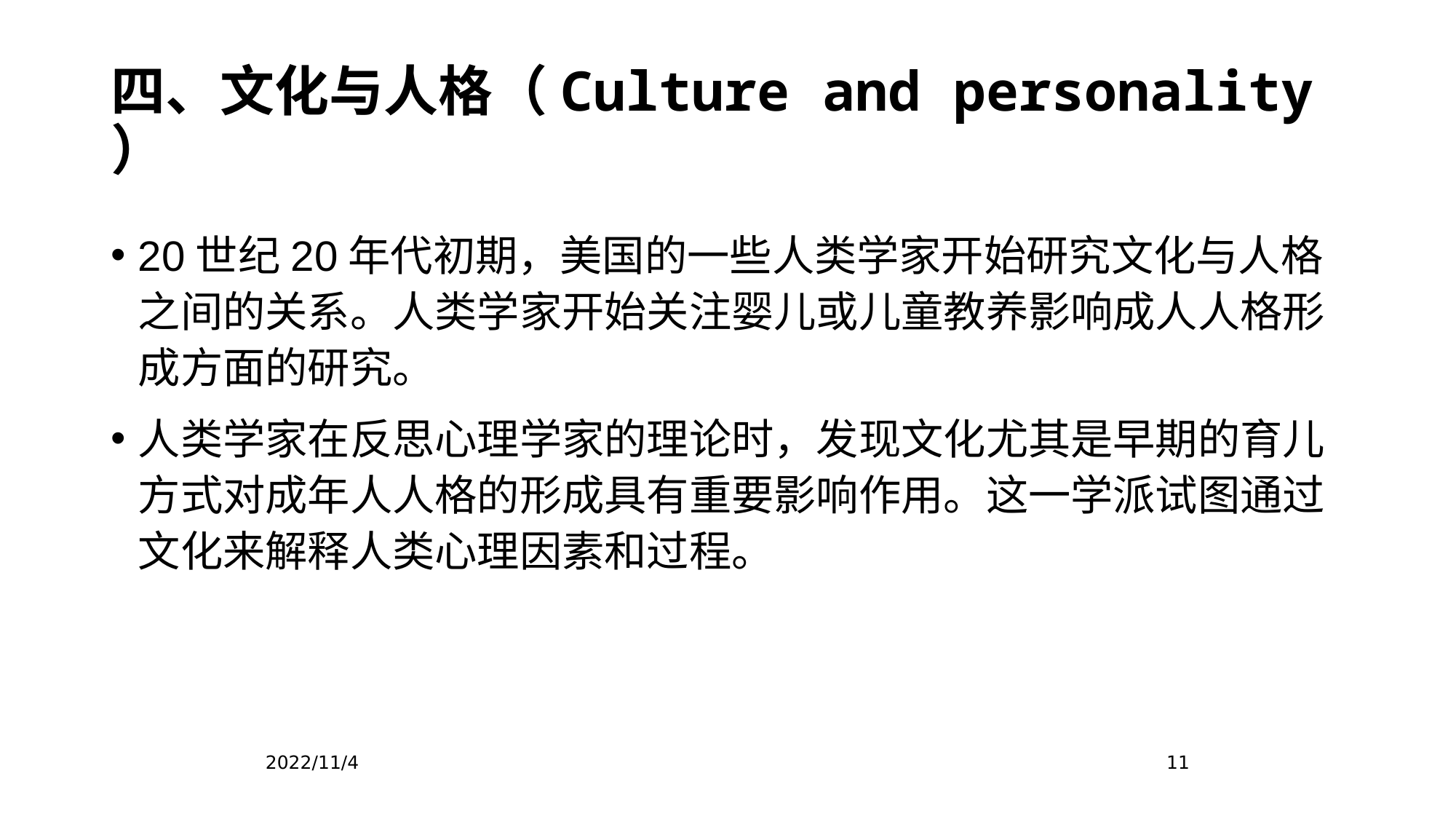

四、文化与人格（Culture and personality ）
20世纪20年代初期，美国的一些人类学家开始研究文化与人格之间的关系。人类学家开始关注婴儿或儿童教养影响成人人格形成方面的研究。
人类学家在反思心理学家的理论时，发现文化尤其是早期的育儿方式对成年人人格的形成具有重要影响作用。这一学派试图通过文化来解释人类心理因素和过程。
2022/11/4
11